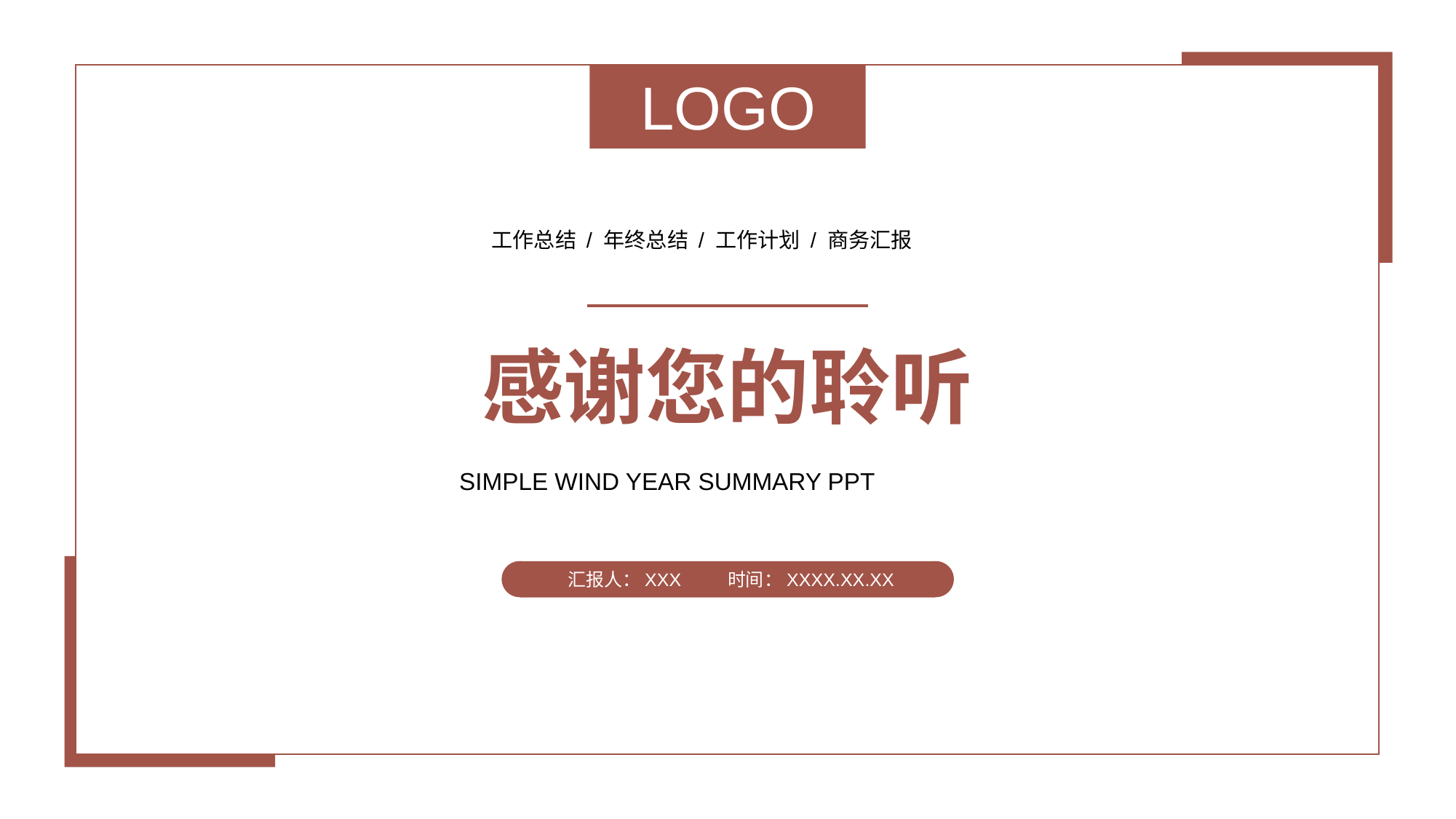

LOGO

工作总结 / 年终总结 / 工作计划 / 商务汇报
感谢您的聆听
Simple wind year summary ppt

汇报人：XXX
时间：XXXX.XX.XX